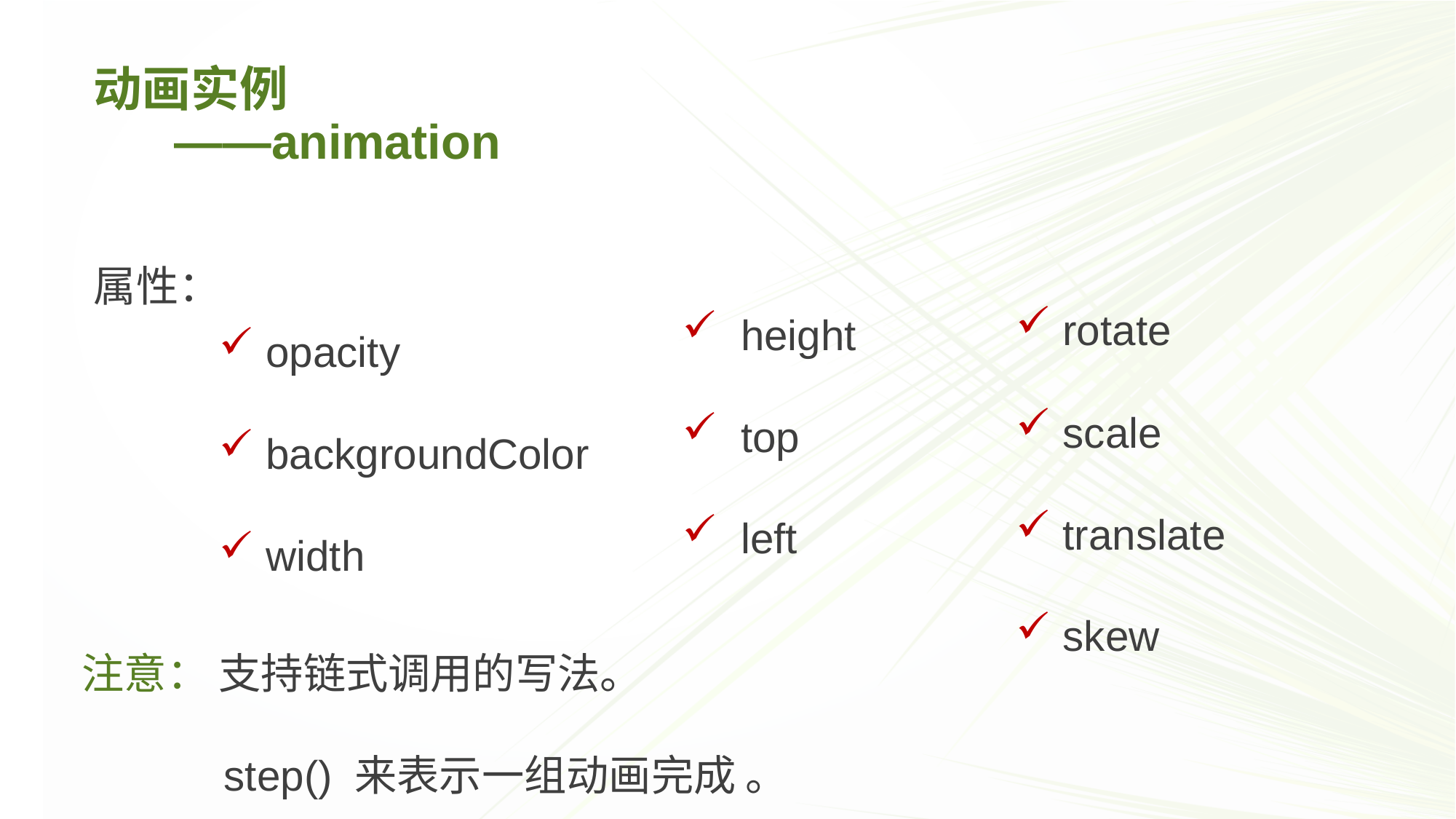

动画实例
      ——animation

属性：

  height
  top
  left
 rotate
 scale
 translate
 skew
 opacity
 backgroundColor
 width

注意： 支持链式调用的写法。
            step() 来表示一组动画完成 。